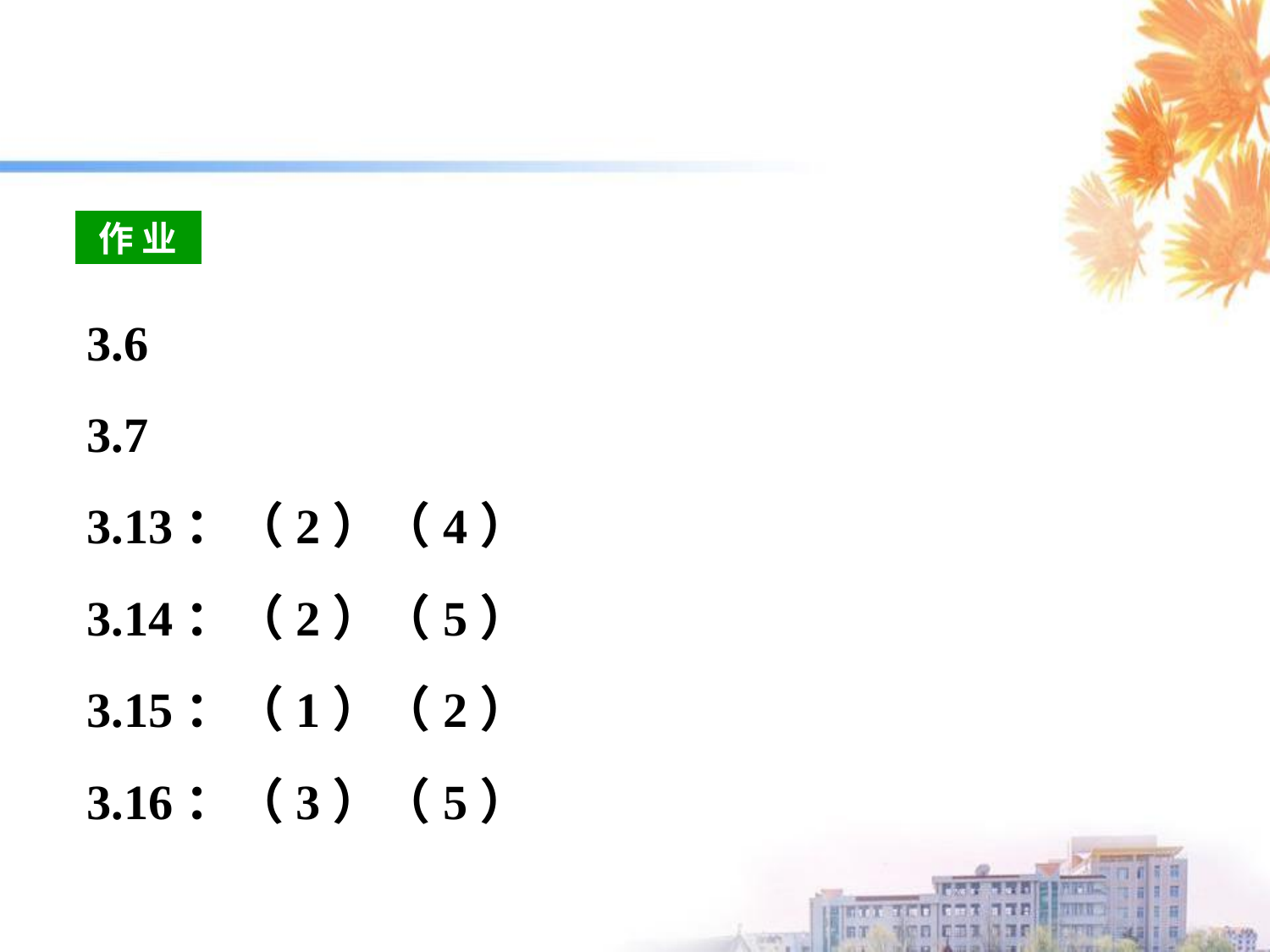

作 业
3.6
3.7
3.13：（2）（4）
3.14：（2）（5）
3.15：（1）（2）
3.16：（3）（5）